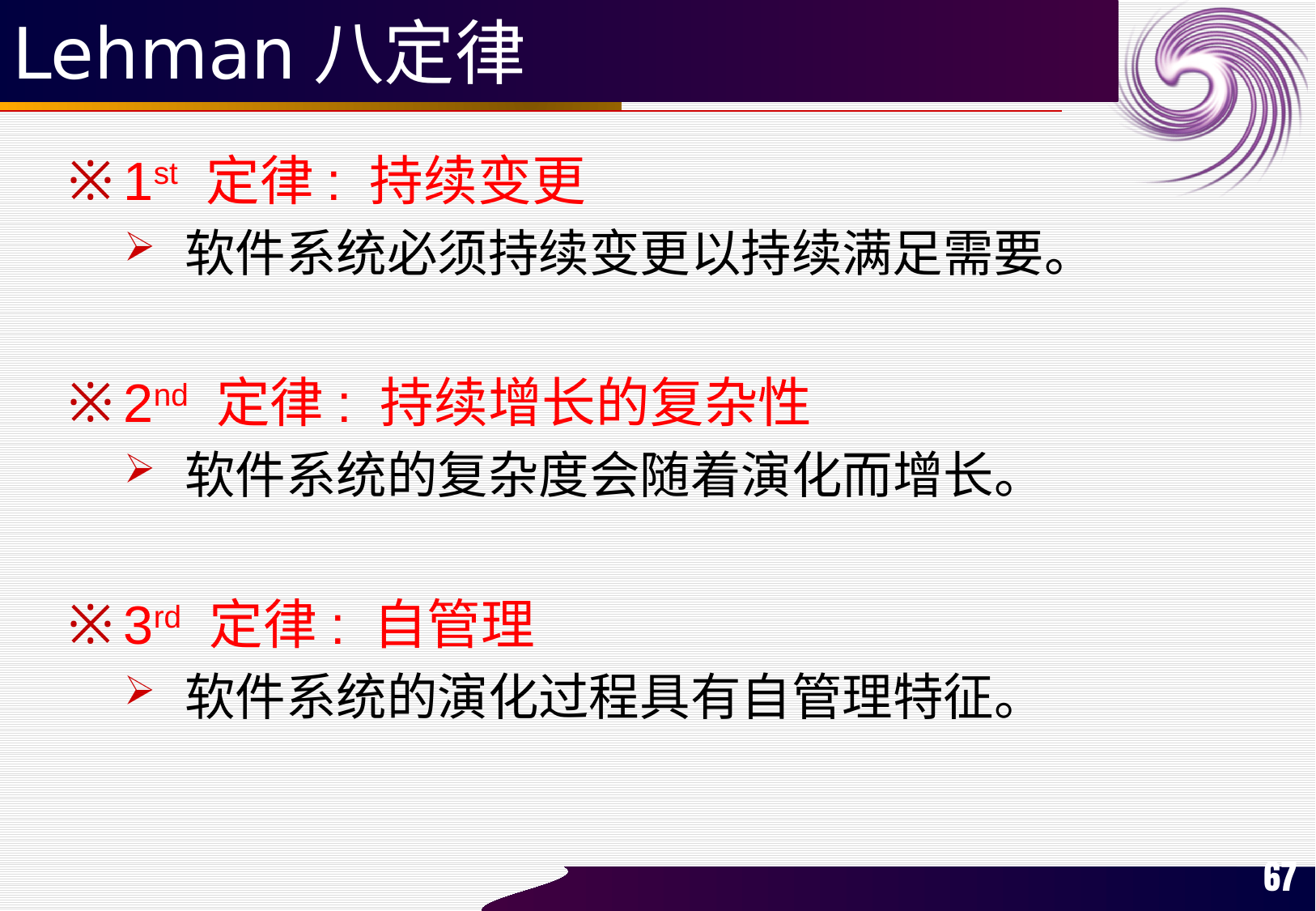

# Lehman八定律
1st 定律: 持续变更
软件系统必须持续变更以持续满足需要。

2nd 定律: 持续增长的复杂性
软件系统的复杂度会随着演化而增长。

3rd 定律: 自管理
软件系统的演化过程具有自管理特征。
67